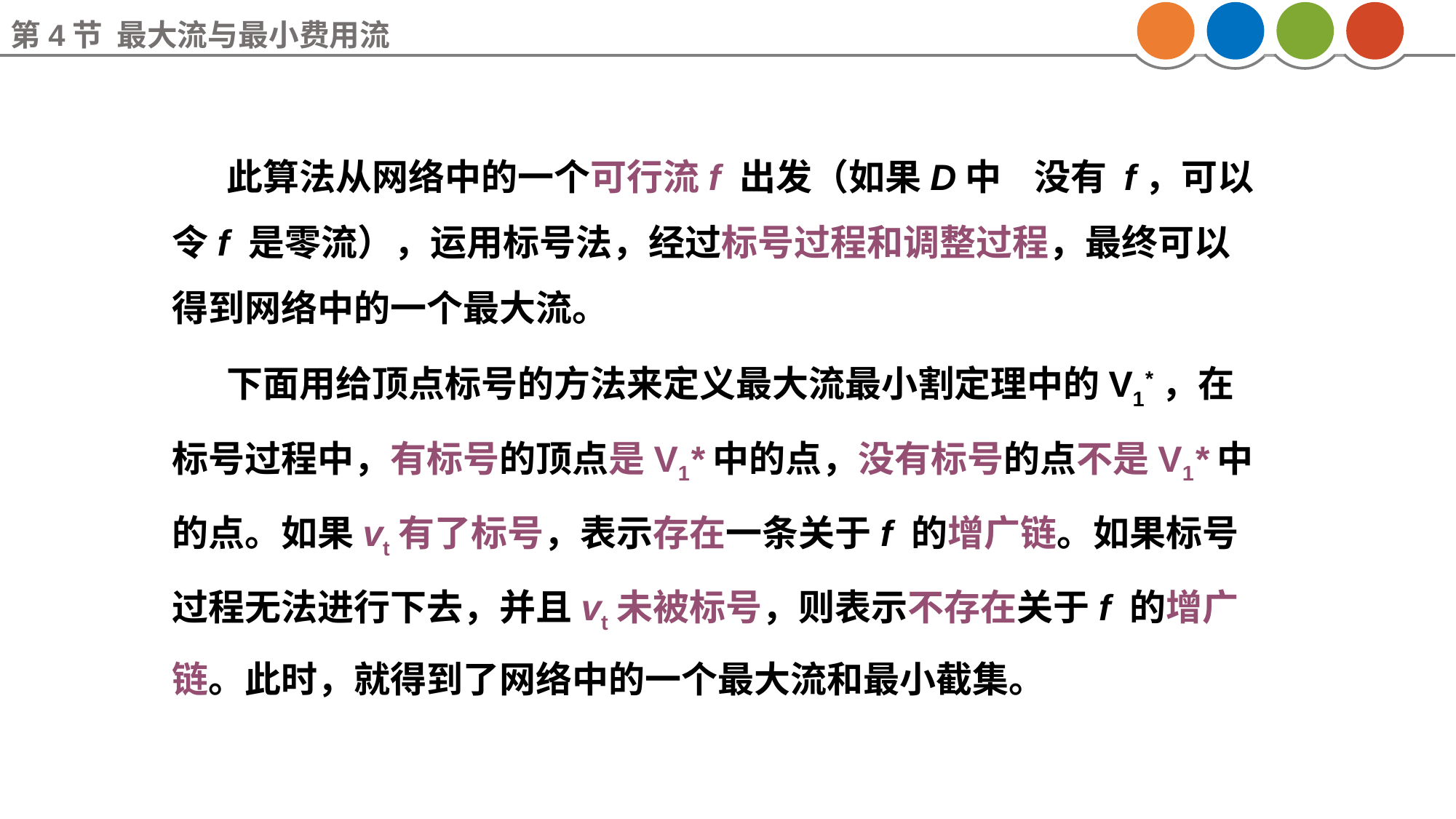

第4节  最大流与最小费用流
此算法从网络中的一个可行流f 出发（如果D中    没有 f，可以令f 是零流），运用标号法，经过标号过程和调整过程，最终可以得到网络中的一个最大流。
下面用给顶点标号的方法来定义最大流最小割定理中的V1*，在标号过程中，有标号的顶点是V1*中的点，没有标号的点不是V1*中的点。如果vt有了标号，表示存在一条关于f 的增广链。如果标号过程无法进行下去，并且vt未被标号，则表示不存在关于f 的增广链。此时，就得到了网络中的一个最大流和最小截集。